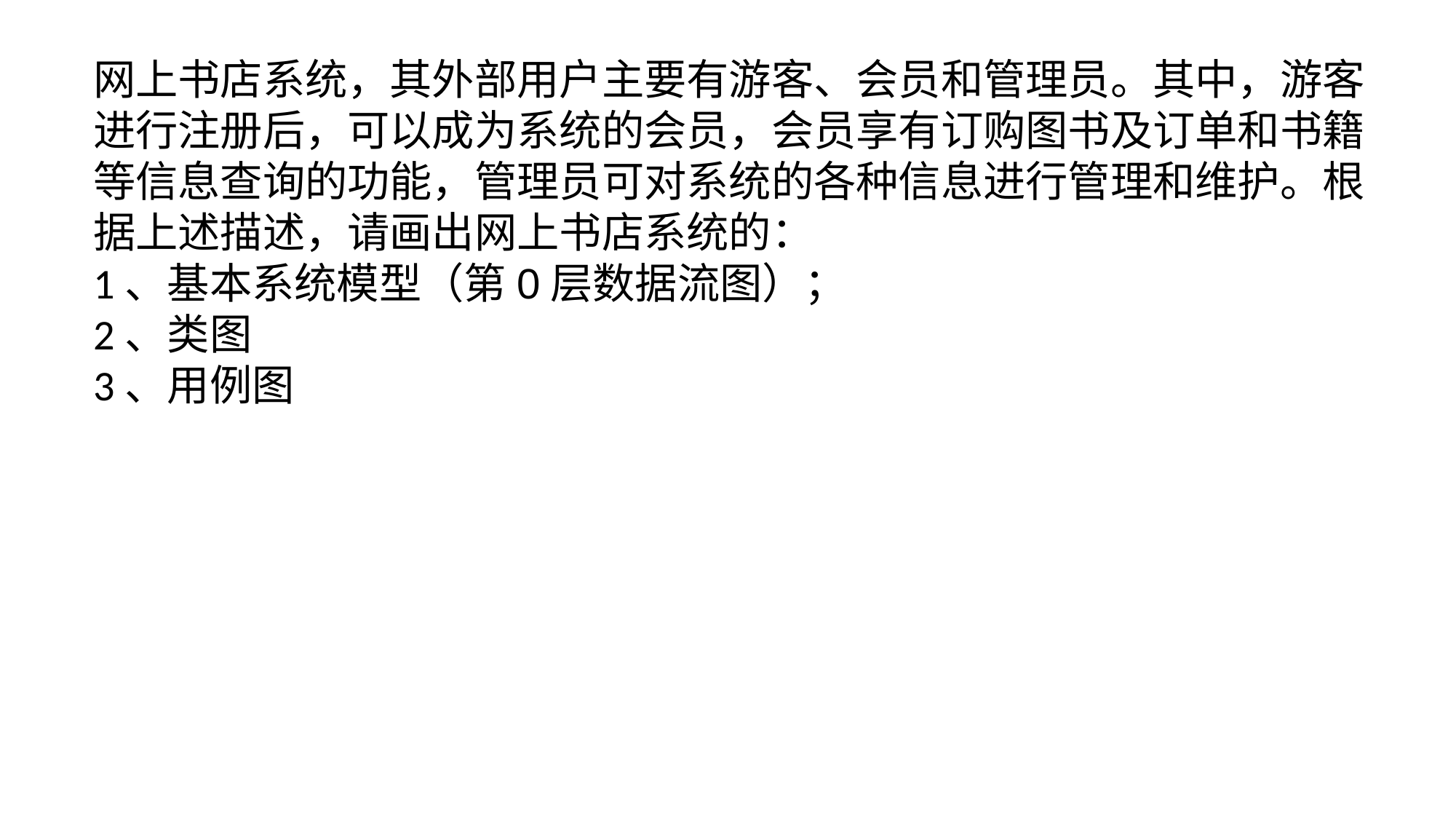

网上书店系统，其外部用户主要有游客、会员和管理员。其中，游客进行注册后，可以成为系统的会员，会员享有订购图书及订单和书籍等信息查询的功能，管理员可对系统的各种信息进行管理和维护。根据上述描述，请画出网上书店系统的：
1、基本系统模型（第0层数据流图）；
2、类图
3、用例图